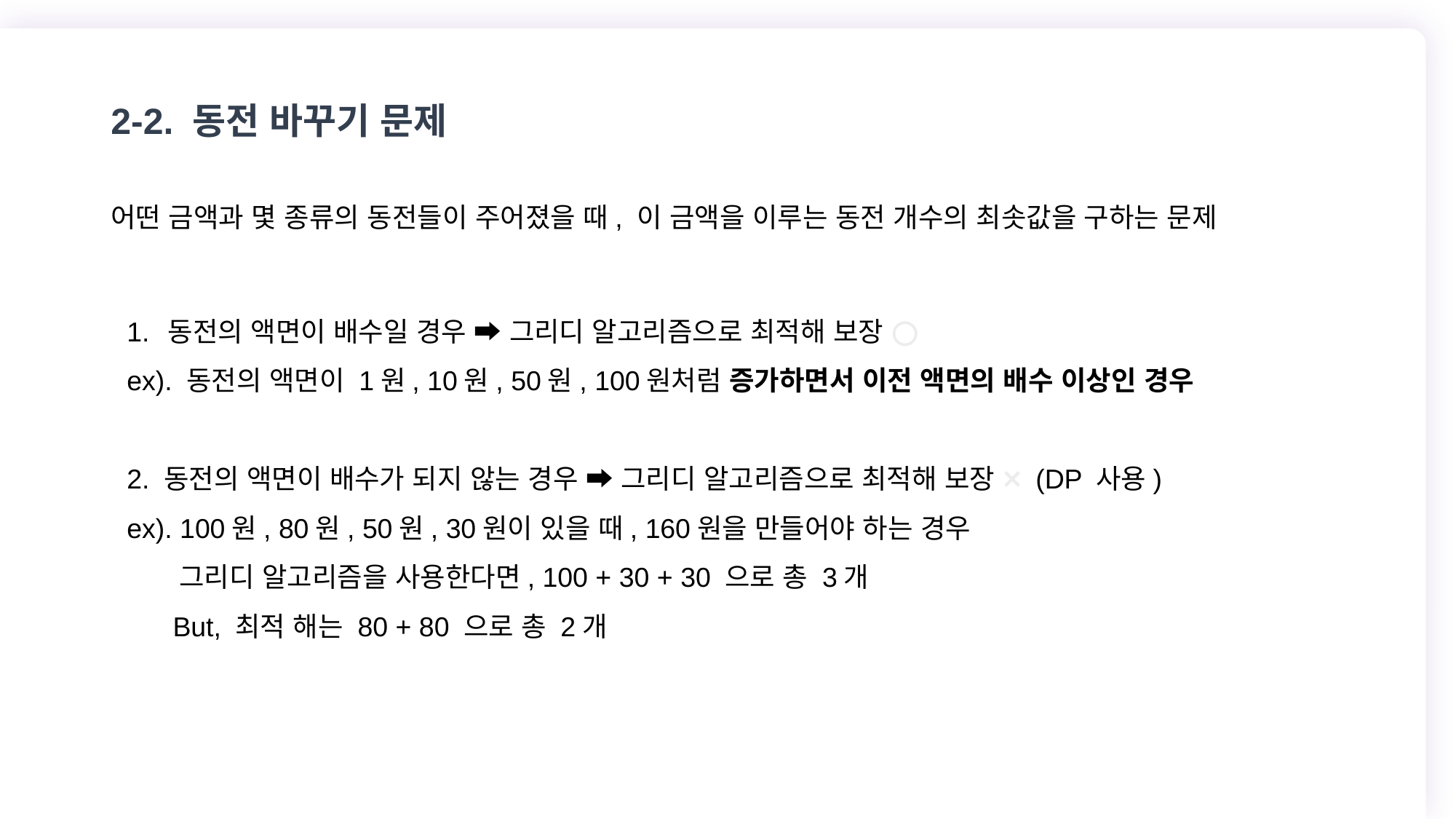

2-2. 동전 바꾸기 문제
어떤 금액과 몇 종류의 동전들이 주어졌을 때, 이 금액을 이루는 동전 개수의 최솟값을 구하는 문제
동전의 액면이 배수일 경우 ➡️ 그리디 알고리즘으로 최적해 보장 ⭕
ex). 동전의 액면이 1원, 10원, 50원, 100원처럼 증가하면서 이전 액면의 배수 이상인 경우

2. 동전의 액면이 배수가 되지 않는 경우 ➡️ 그리디 알고리즘으로 최적해 보장 ❌ (DP 사용)
ex). 100원, 80원, 50원, 30원이 있을 때, 160원을 만들어야 하는 경우
      그리디 알고리즘을 사용한다면, 100 + 30 + 30 으로 총 3개
      But, 최적 해는 80 + 80 으로 총 2개